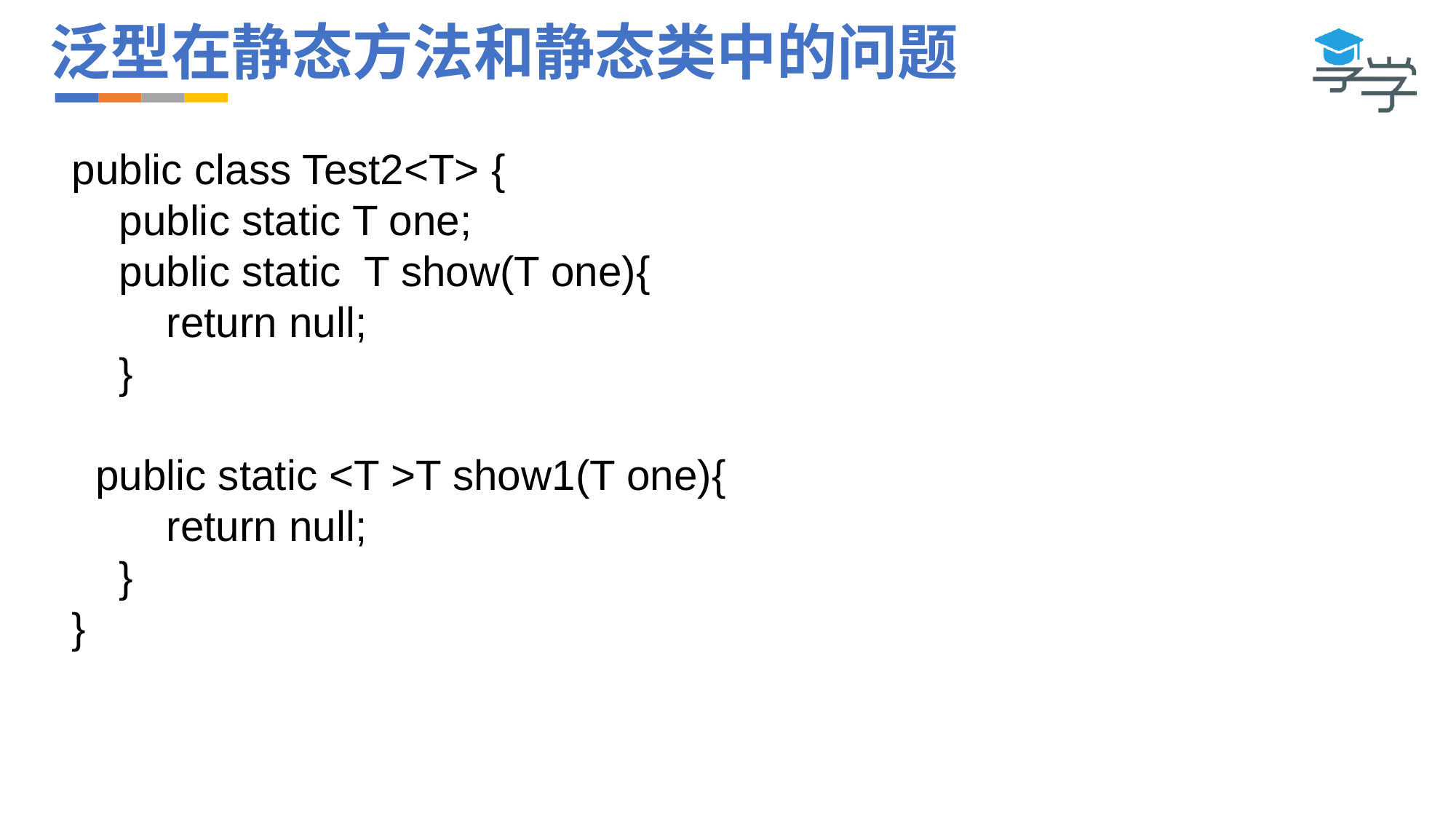

# 泛型在静态方法和静态类中的问题
public class Test2<T> {
    public static T one;
    public static  T show(T one){
        return null;
    }

  public static <T >T show1(T one){
        return null;
    }
}